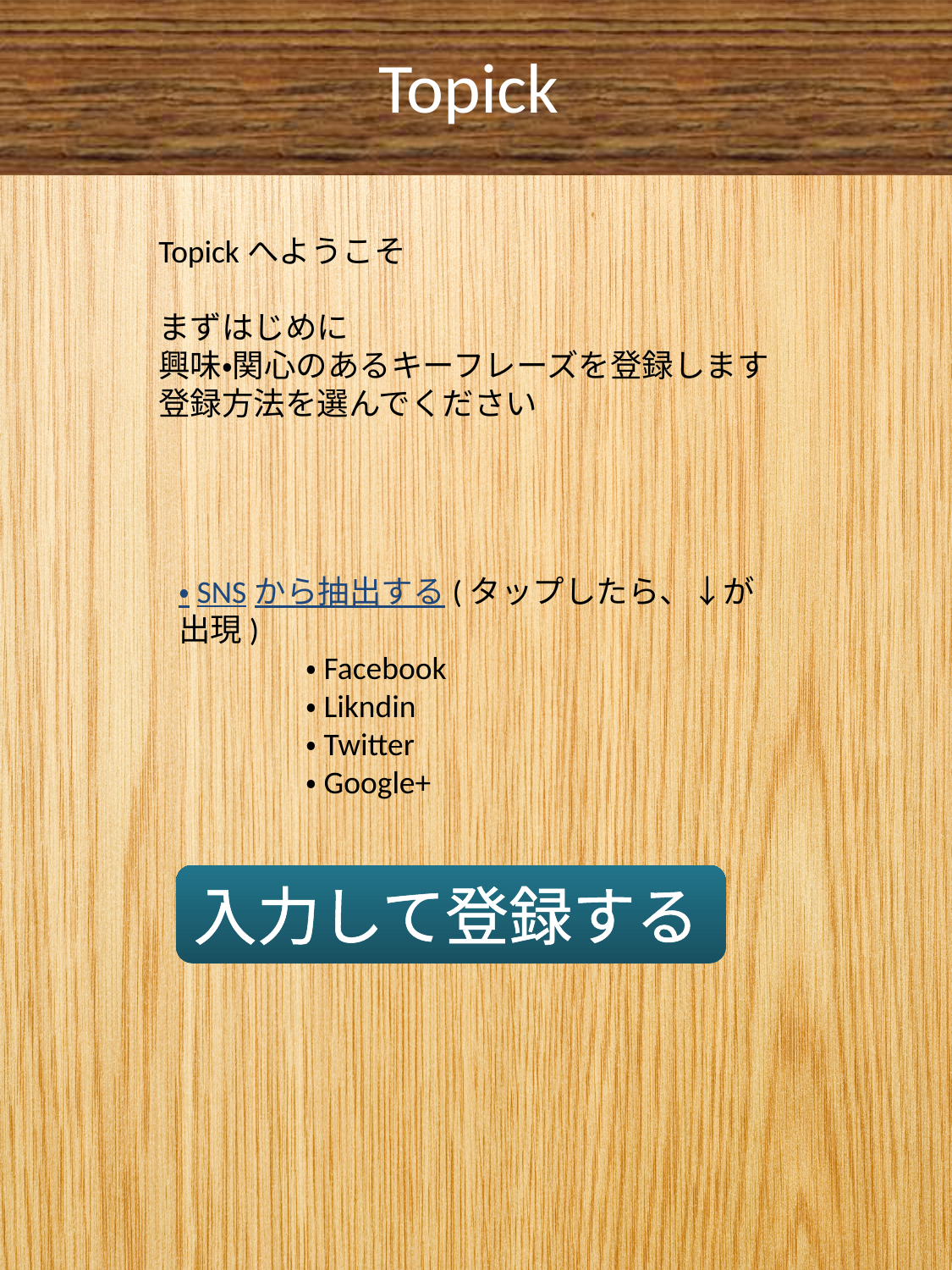

Topick
Topickへようこそ
まずはじめに
興味・関心のあるキーフレーズを登録します
登録方法を選んでください
・SNSから抽出する(タップしたら、↓が出現)
	・Facebook
	・Likndin
	・Twitter
	・Google+

入力して登録する